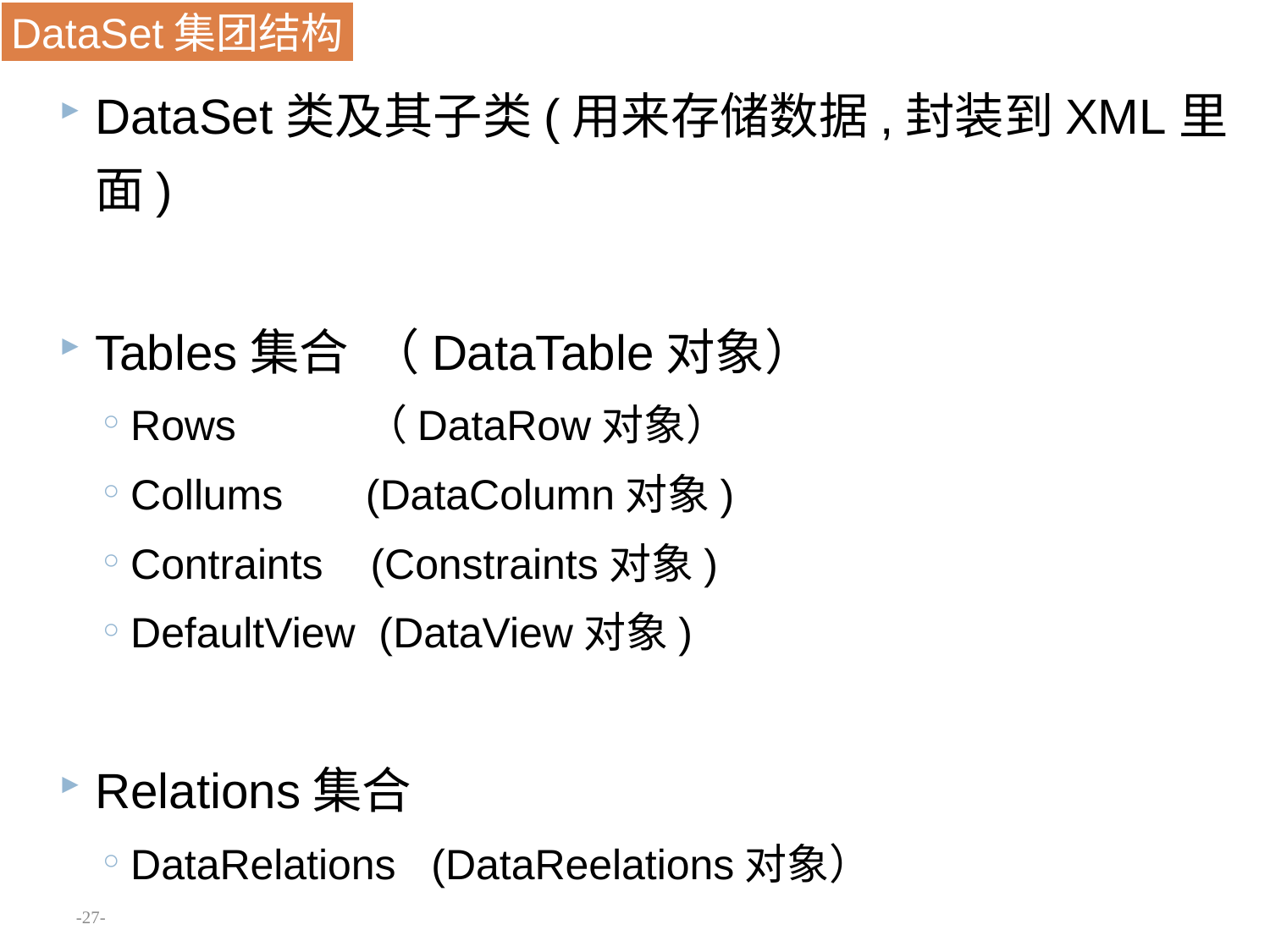

DataSet集团结构
DataSet类及其子类(用来存储数据,封装到XML里面)

Tables集合  （DataTable对象）
Rows          （DataRow对象）
Collums       (DataColumn对象)
Contraints    (Constraints对象)
DefaultView  (DataView对象)

Relations集合
DataRelations   (DataReelations对象）

-27-